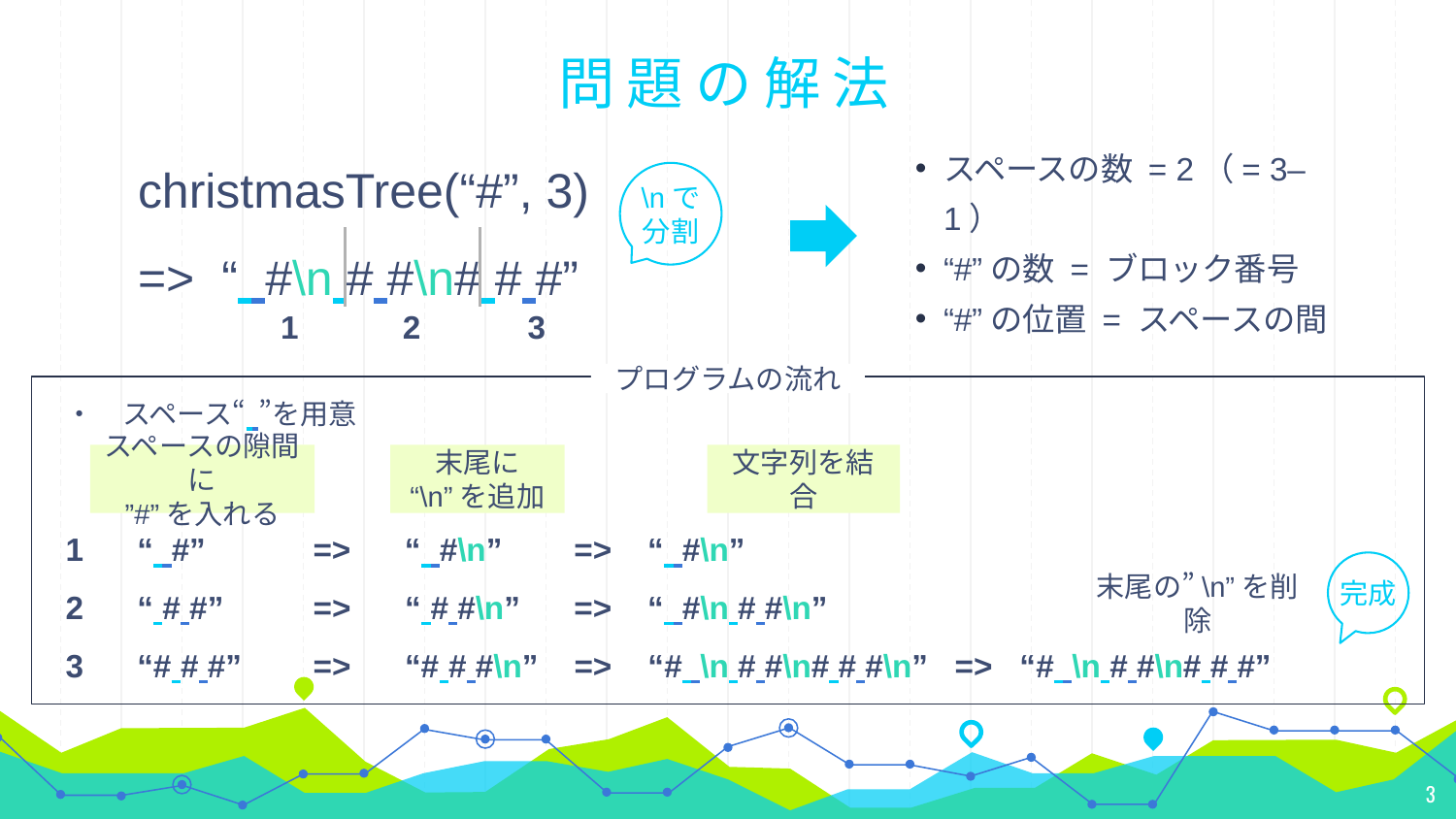

# 問題の解法
christmasTree(“#”, 3)
=>  “  #\n # #\n# # #”
\nで
分割
スペースの数 = 2（= 3–1）
“#”の数 = ブロック番号
“#”の位置 = スペースの間

1
2
3
プログラムの流れ
・　スペース“  ”を用意

1      “  #”            =>      “  #\n”        =>    “  #\n”
2      “ # #”          =>      “ # #\n”      =>    “  #\n # #\n”
3      “# # #”        =>      “# # #\n”    =>    “#  \n # #\n# # #\n”   =>   “#  \n # #\n# # #”

スペースの隙間に
”#”を入れる
末尾に
“\n”を追加
文字列を結合
完成
末尾の”\n”を削除
3